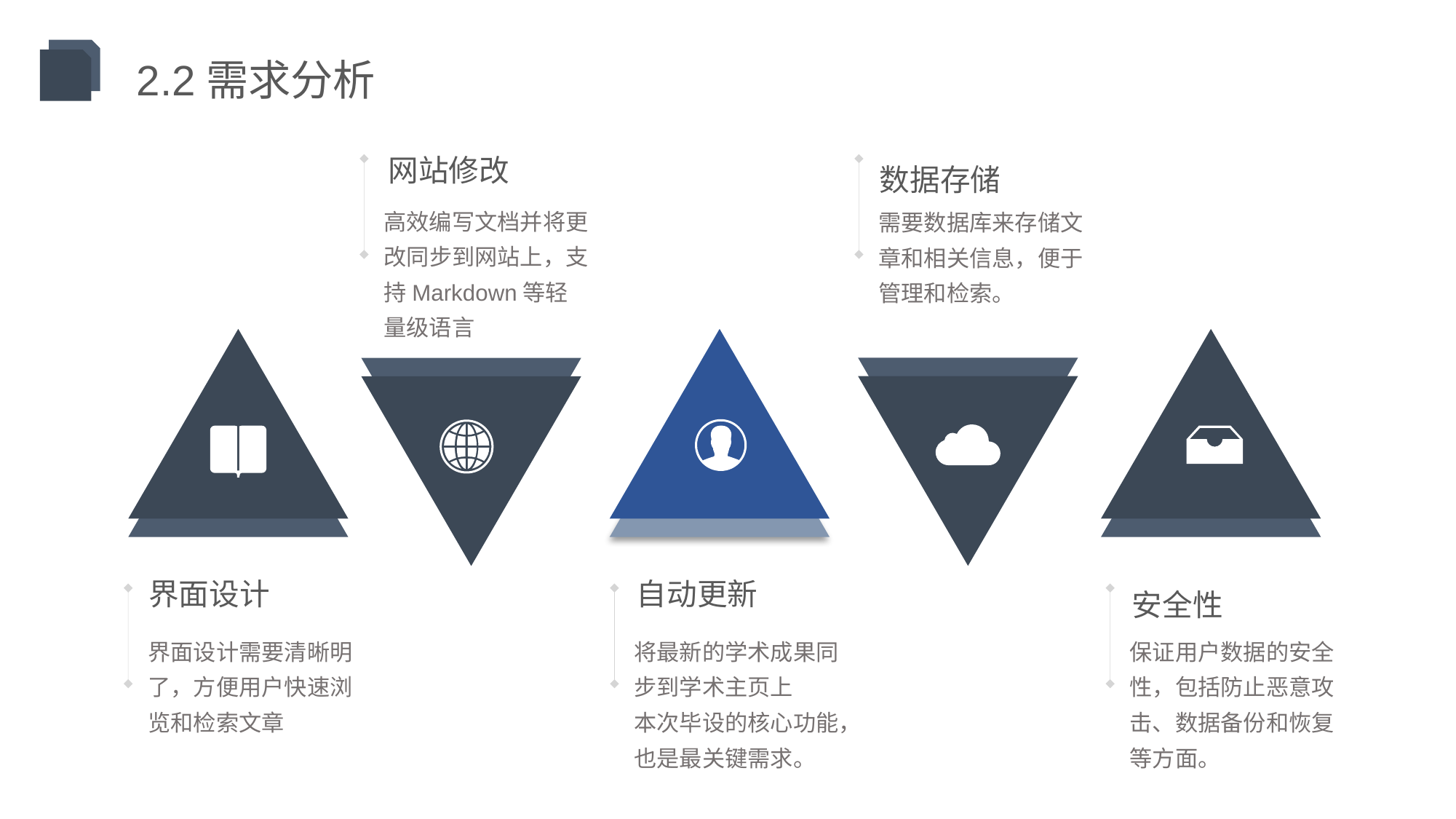

2.2需求分析

数据存储
网站修改
高效编写文档并将更改同步到网站上，支持Markdown等轻量级语言
需要数据库来存储文章和相关信息，便于管理和检索。

安全性
界面设计
自动更新
界面设计需要清晰明了，方便用户快速浏览和检索文章
将最新的学术成果同步到学术主页上
本次毕设的核心功能，也是最关键需求。
保证用户数据的安全性，包括防止恶意攻击、数据备份和恢复等方面。